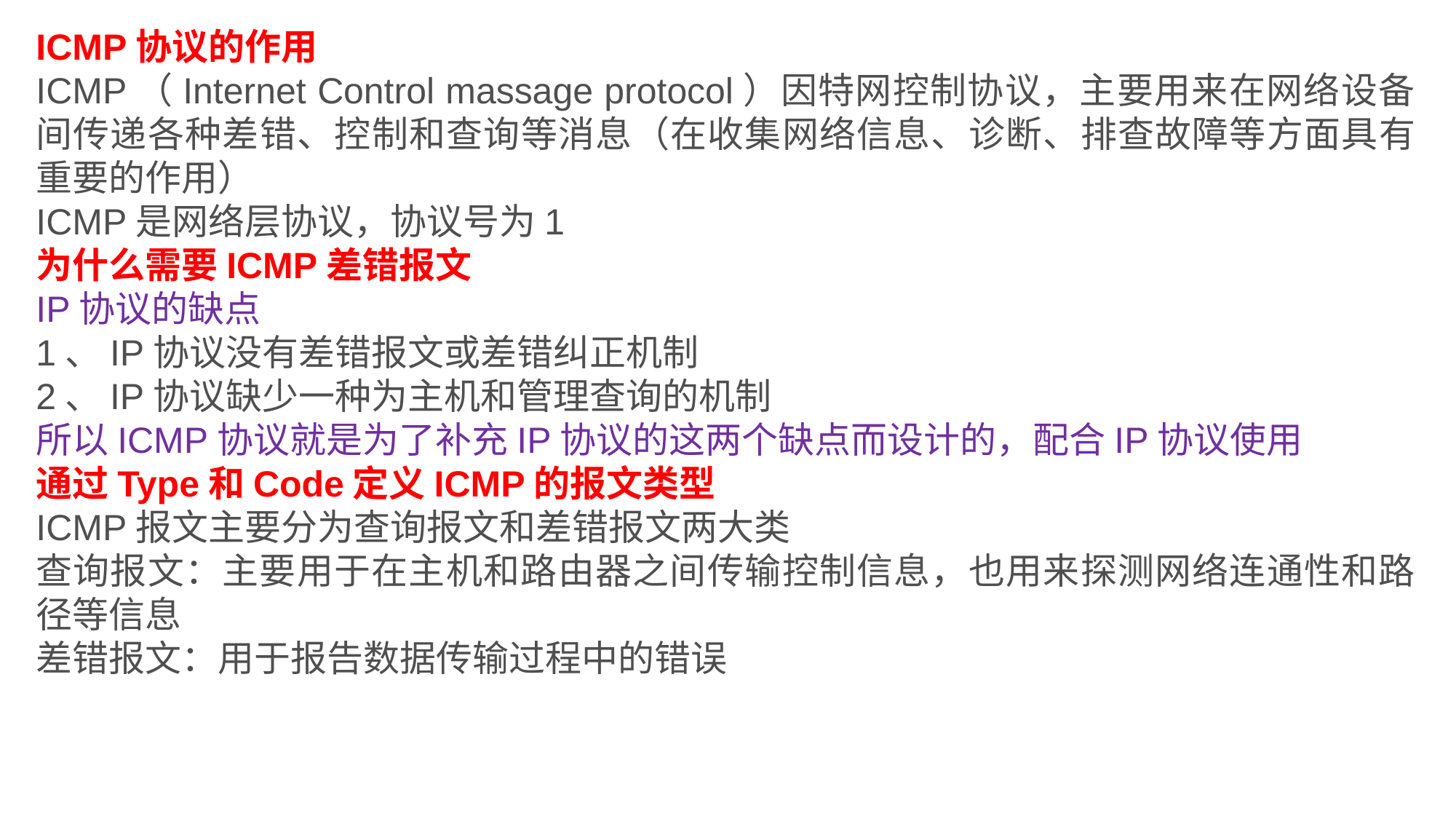

ICMP协议的作用
ICMP（Internet Control massage protocol）因特网控制协议，主要用来在网络设备间传递各种差错、控制和查询等消息（在收集网络信息、诊断、排查故障等方面具有重要的作用）
ICMP是网络层协议，协议号为1
为什么需要ICMP差错报文
IP协议的缺点
1、IP协议没有差错报文或差错纠正机制
2、IP协议缺少一种为主机和管理查询的机制
所以ICMP协议就是为了补充IP协议的这两个缺点而设计的，配合IP协议使用
通过Type和Code定义ICMP的报文类型
ICMP报文主要分为查询报文和差错报文两大类
查询报文：主要用于在主机和路由器之间传输控制信息，也用来探测网络连通性和路径等信息
差错报文：用于报告数据传输过程中的错误